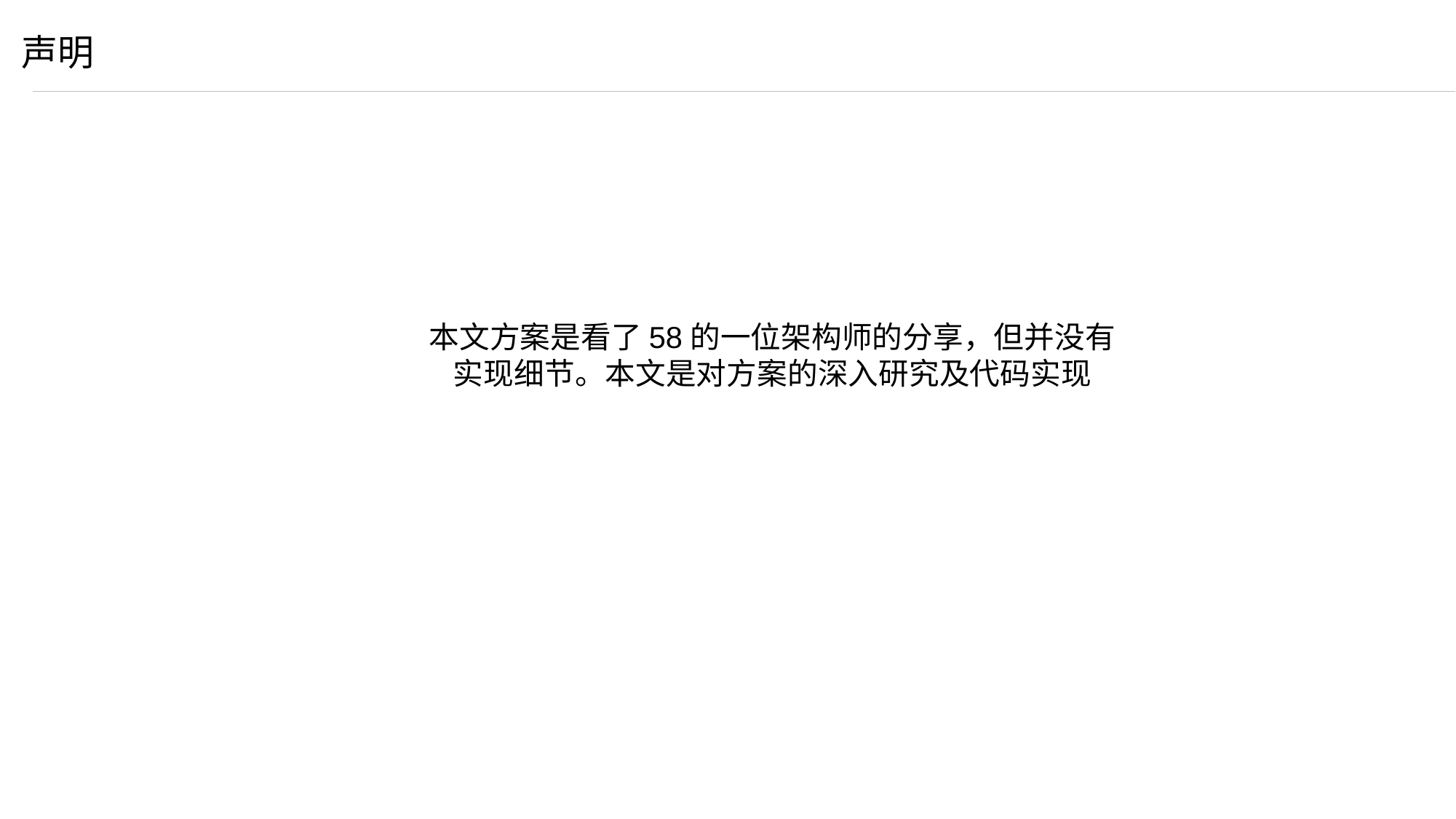

声明
本文方案是看了58的一位架构师的分享，但并没有实现细节。本文是对方案的深入研究及代码实现